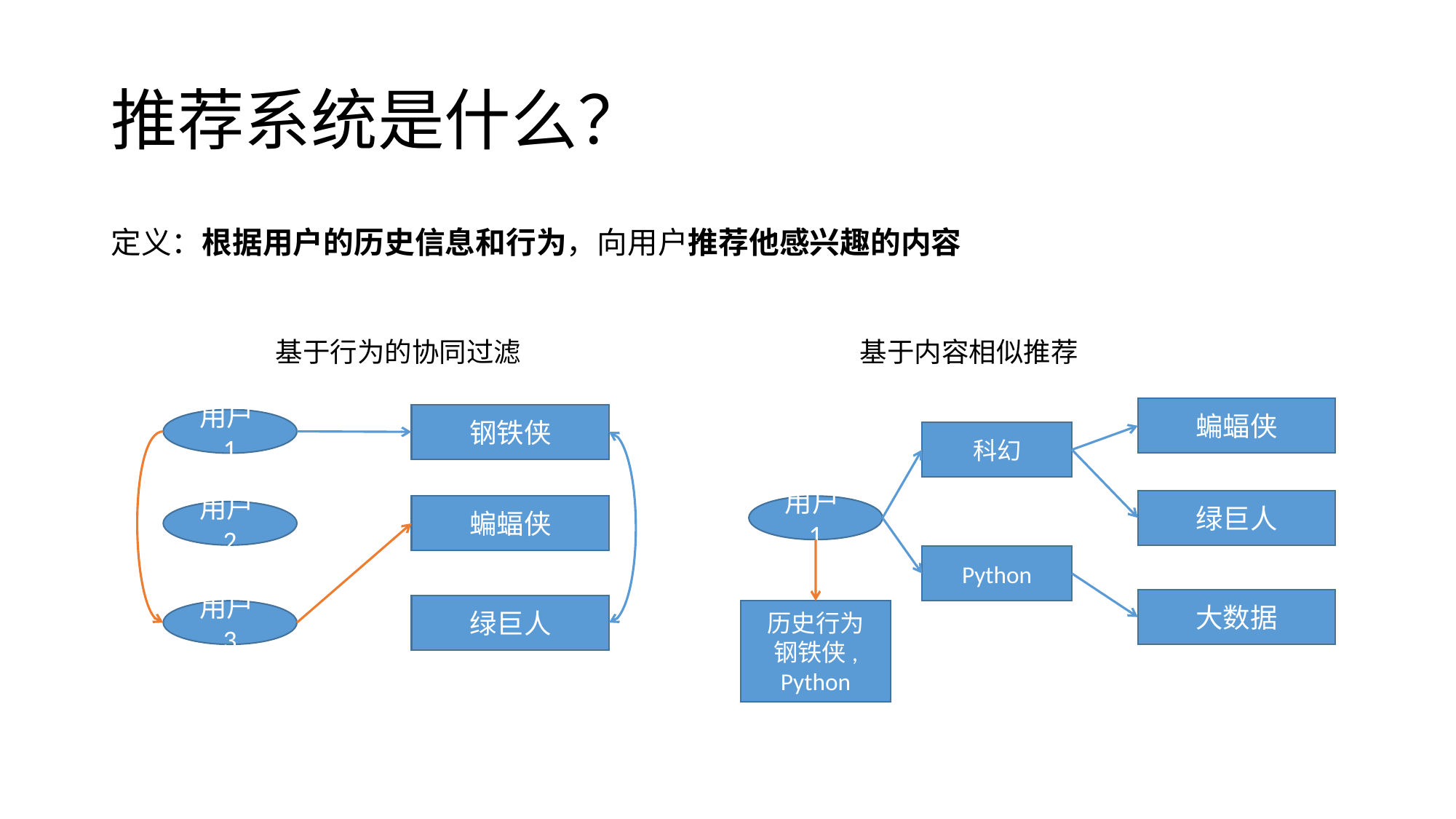

# 推荐系统是什么？
定义：根据用户的历史信息和行为，向用户推荐他感兴趣的内容

基于行为的协同过滤
基于内容相似推荐
蝙蝠侠
钢铁侠
用户1
科幻
绿巨人
蝙蝠侠
用户1
用户2
Python
大数据
绿巨人
用户3
历史行为
钢铁侠, Python